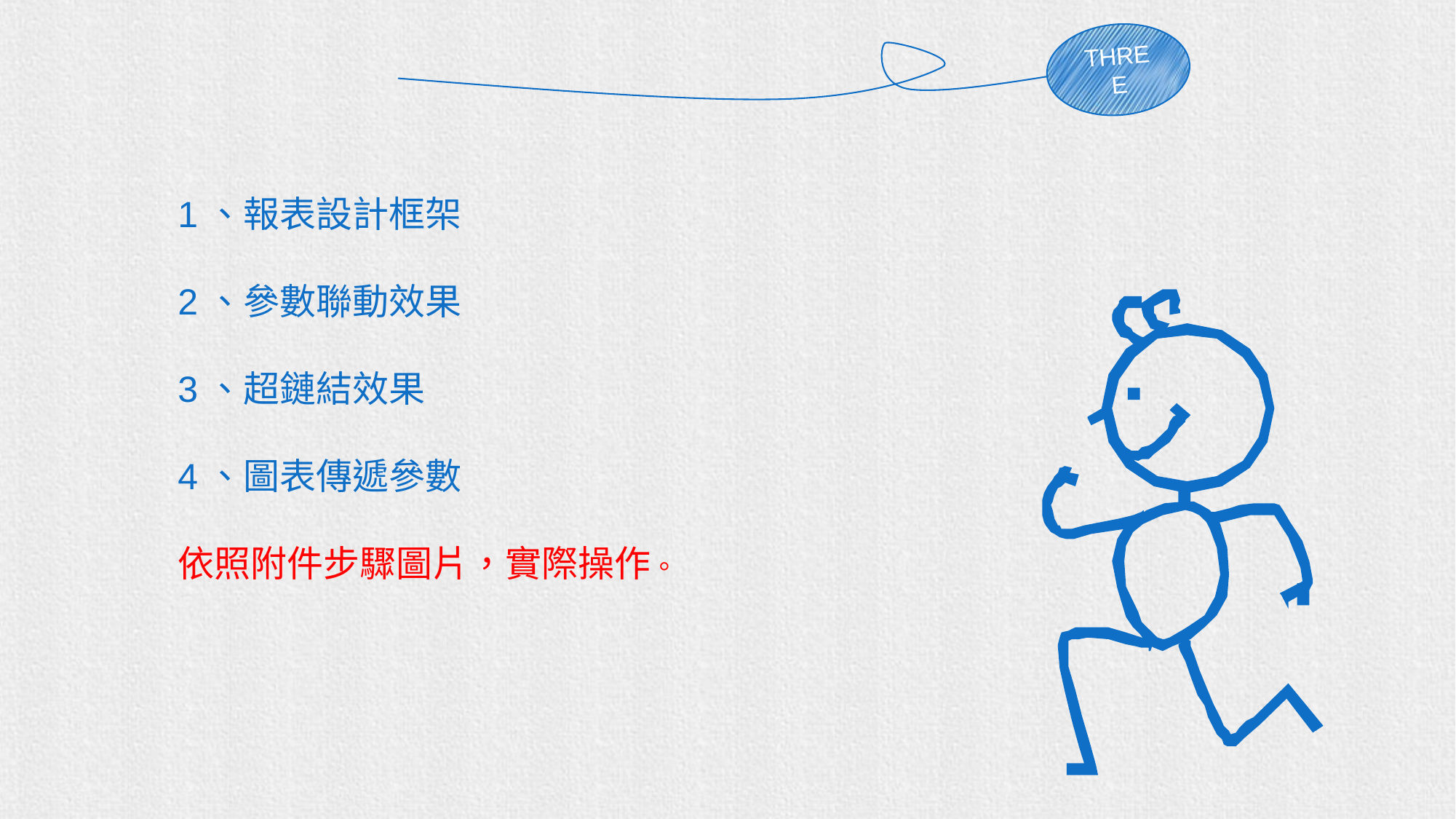

THREE

1、報表設計框架

2、參數聯動效果

3、超鏈結效果

4、圖表傳遞參數
依照附件步驟圖片，實際操作。